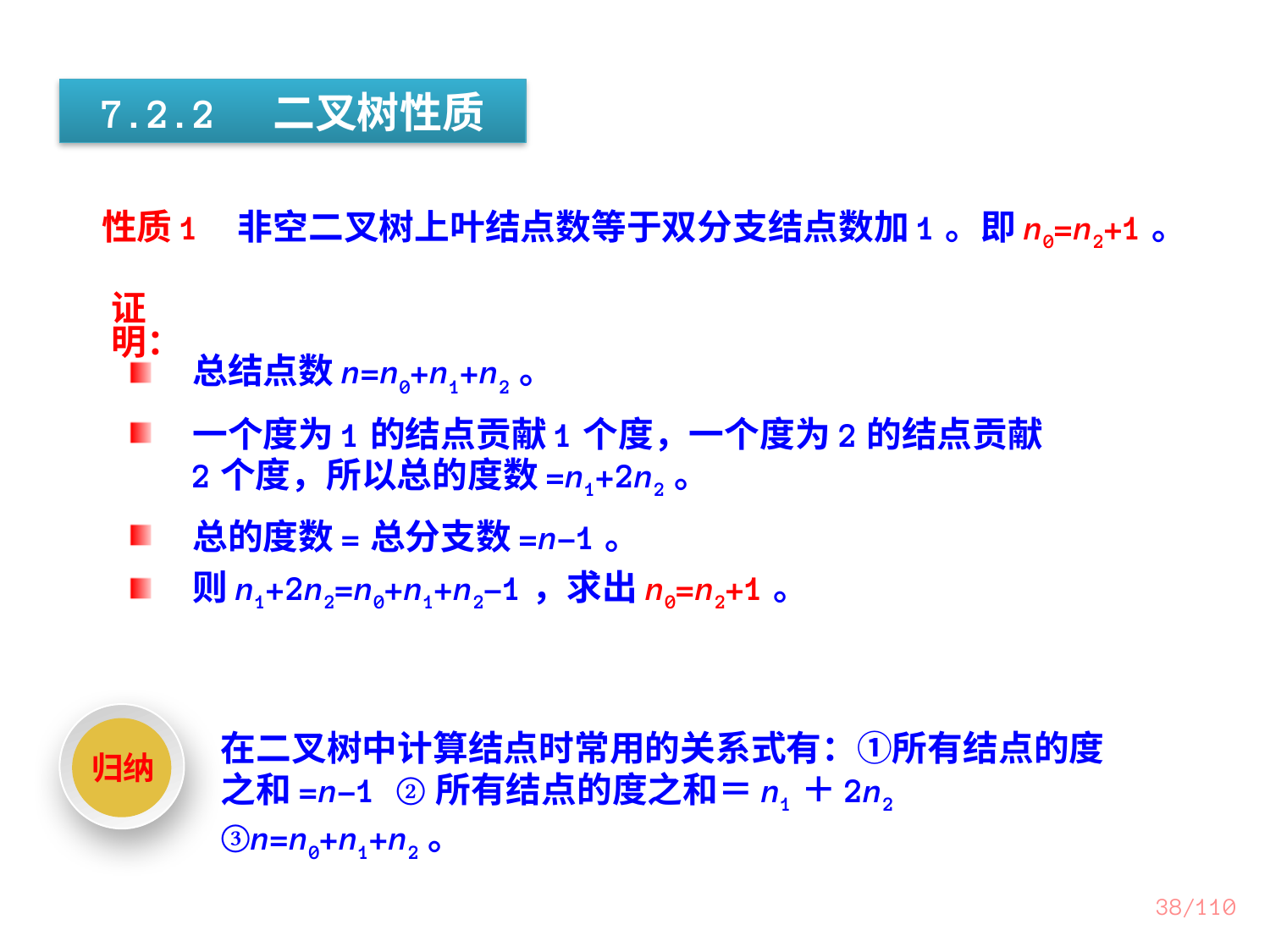

7.2.2  二叉树性质
性质1   非空二叉树上叶结点数等于双分支结点数加1。即n0=n2+1。
证明：
总结点数n=n0+n1+n2。
一个度为1的结点贡献1个度，一个度为2的结点贡献2个度，所以总的度数=n1+2n2。
总的度数=总分支数=n-1。
则n1+2n2=n0+n1+n2-1，求出n0=n2+1。

归纳
在二叉树中计算结点时常用的关系式有：①所有结点的度之和=n-1 ②所有结点的度之和＝n1＋2n2 ③n=n0+n1+n2。
38/110